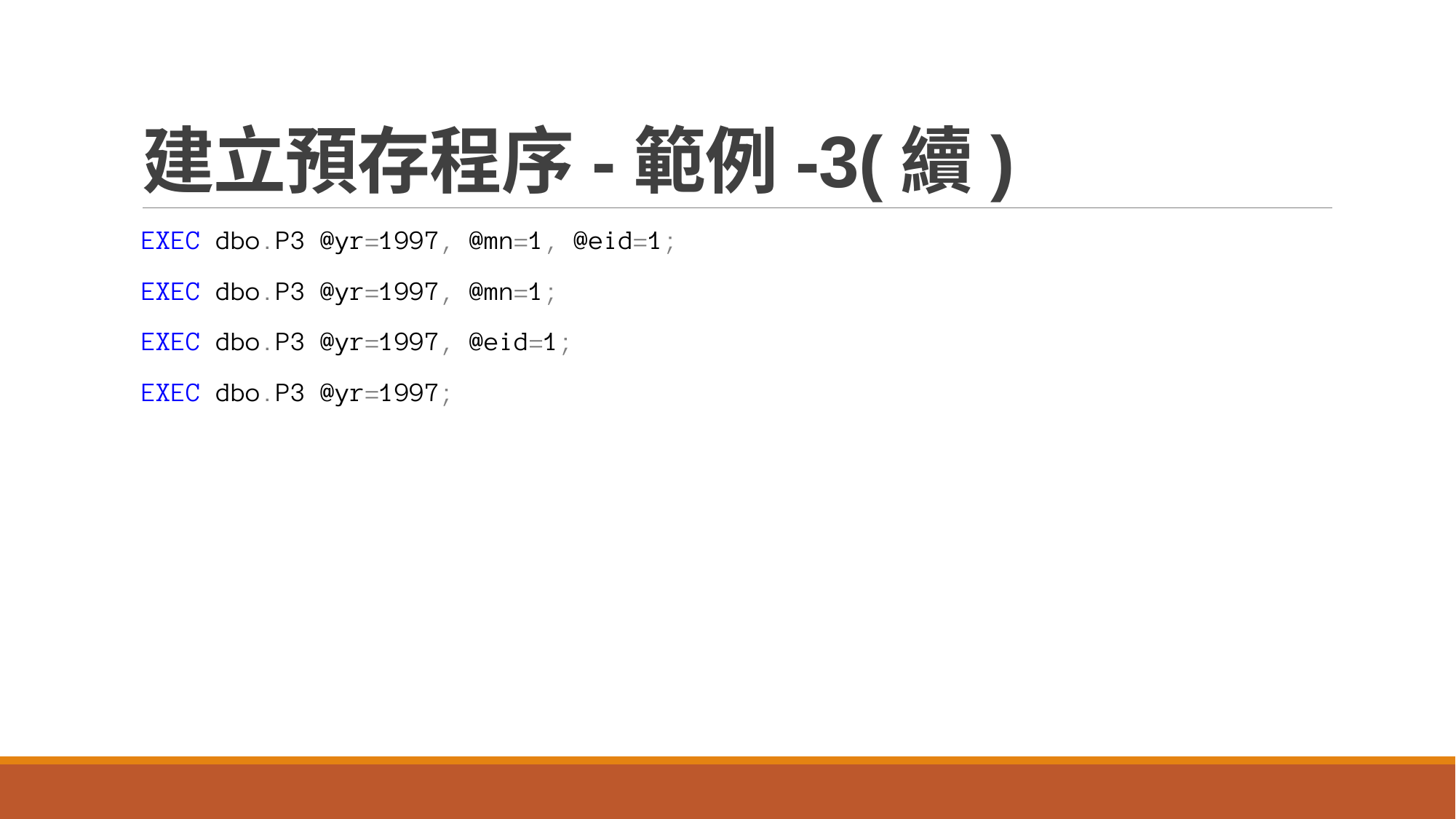

# 建立預存程序-範例-3(續)
EXEC dbo.P3 @yr=1997, @mn=1, @eid=1;
EXEC dbo.P3 @yr=1997, @mn=1;
EXEC dbo.P3 @yr=1997, @eid=1;
EXEC dbo.P3 @yr=1997;